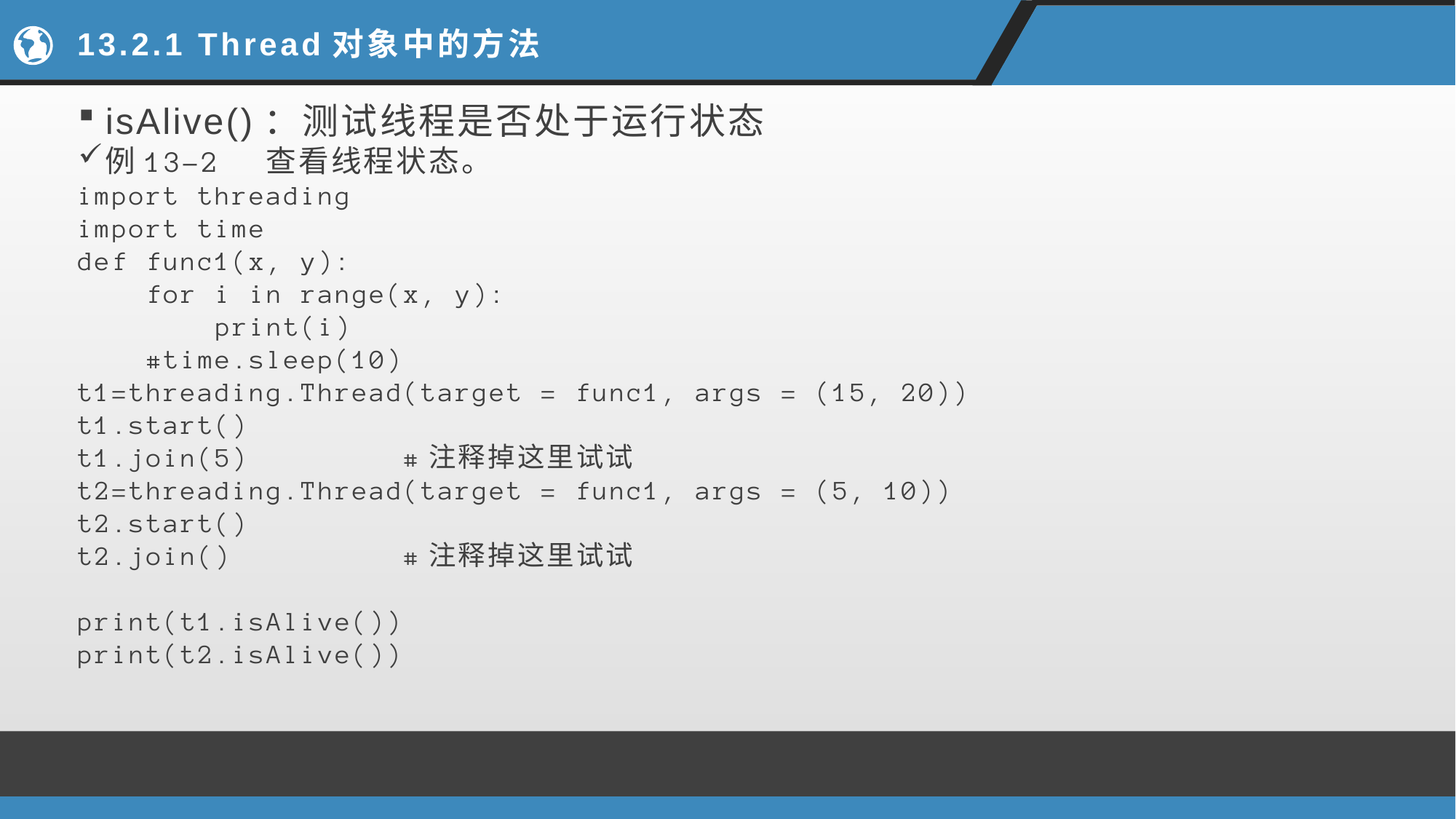

# 13.2.1 Thread对象中的方法

isAlive()：测试线程是否处于运行状态
例13-2  查看线程状态。
import threading
import time
def func1(x, y):
    for i in range(x, y):
        print(i)
    #time.sleep(10)
t1=threading.Thread(target = func1, args = (15, 20))
t1.start()
t1.join(5)         #注释掉这里试试
t2=threading.Thread(target = func1, args = (5, 10))
t2.start()
t2.join()          #注释掉这里试试

print(t1.isAlive())
print(t2.isAlive())